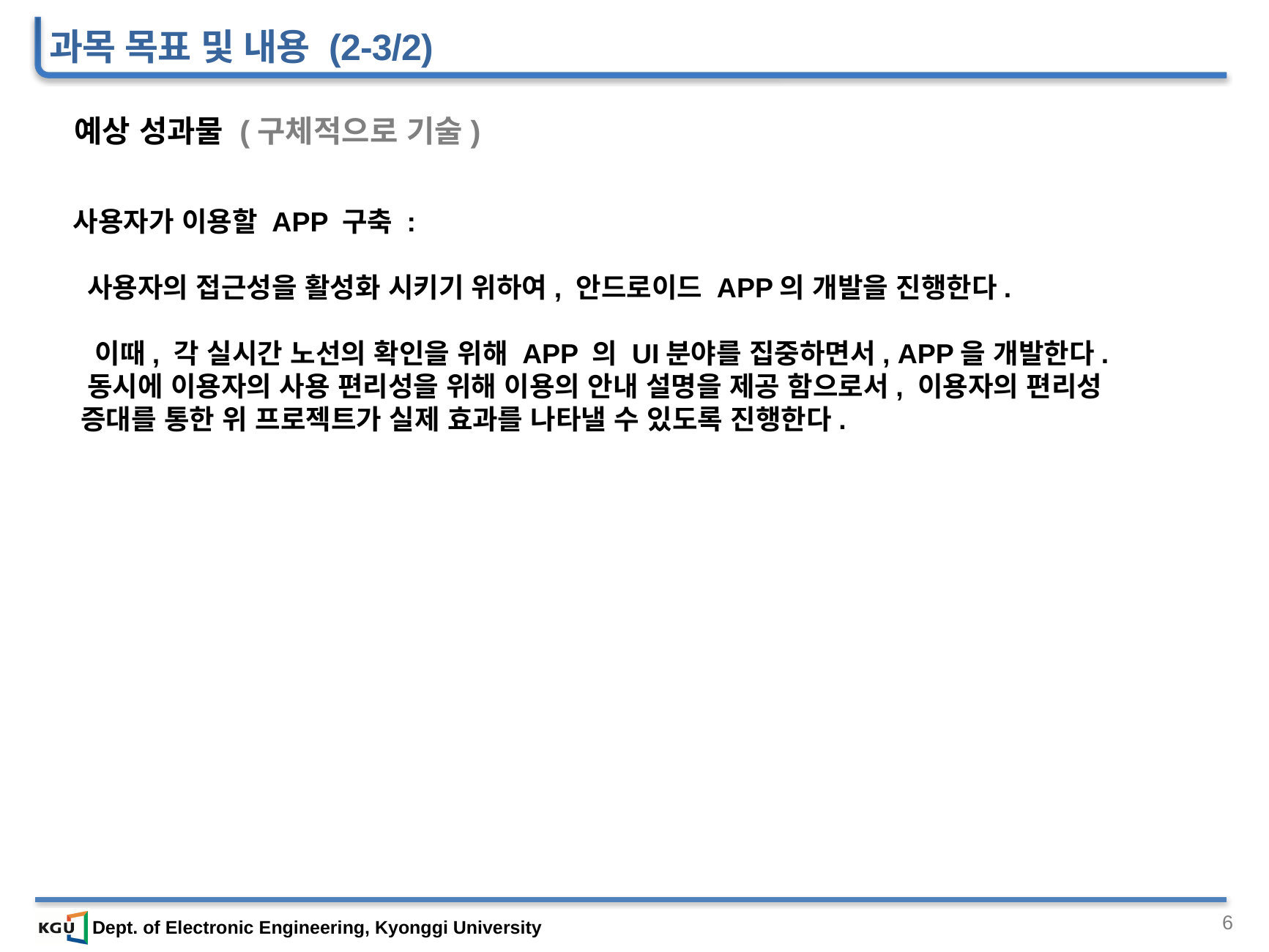

과목 목표 및 내용 (2-3/2)
  예상 성과물 (구체적으로 기술)

사용자가 이용할 APP 구축 :
 사용자의 접근성을 활성화 시키기 위하여, 안드로이드 APP의 개발을 진행한다.
  이때, 각 실시간 노선의 확인을 위해 APP 의 UI분야를 집중하면서, APP을 개발한다.
 동시에 이용자의 사용 편리성을 위해 이용의 안내 설명을 제공 함으로서, 이용자의 편리성
 증대를 통한 위 프로젝트가 실제 효과를 나타낼 수 있도록 진행한다.